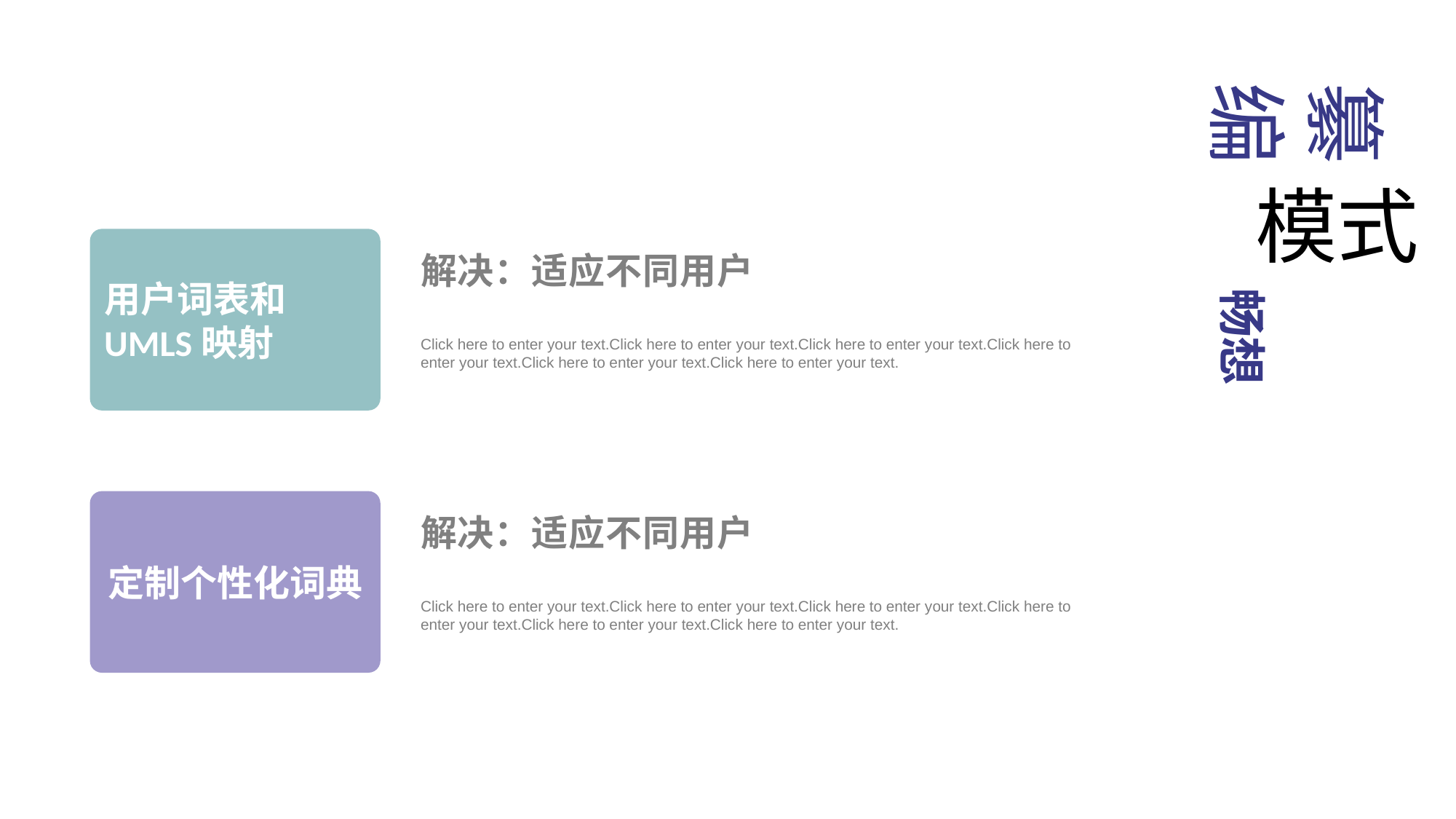

纂编
模式
用户词表和UMLS映射
解决：适应不同用户
畅想
Click here to enter your text.Click here to enter your text.Click here to enter your text.Click here to enter your text.Click here to enter your text.Click here to enter your text.
定制个性化词典
解决：适应不同用户
Click here to enter your text.Click here to enter your text.Click here to enter your text.Click here to enter your text.Click here to enter your text.Click here to enter your text.